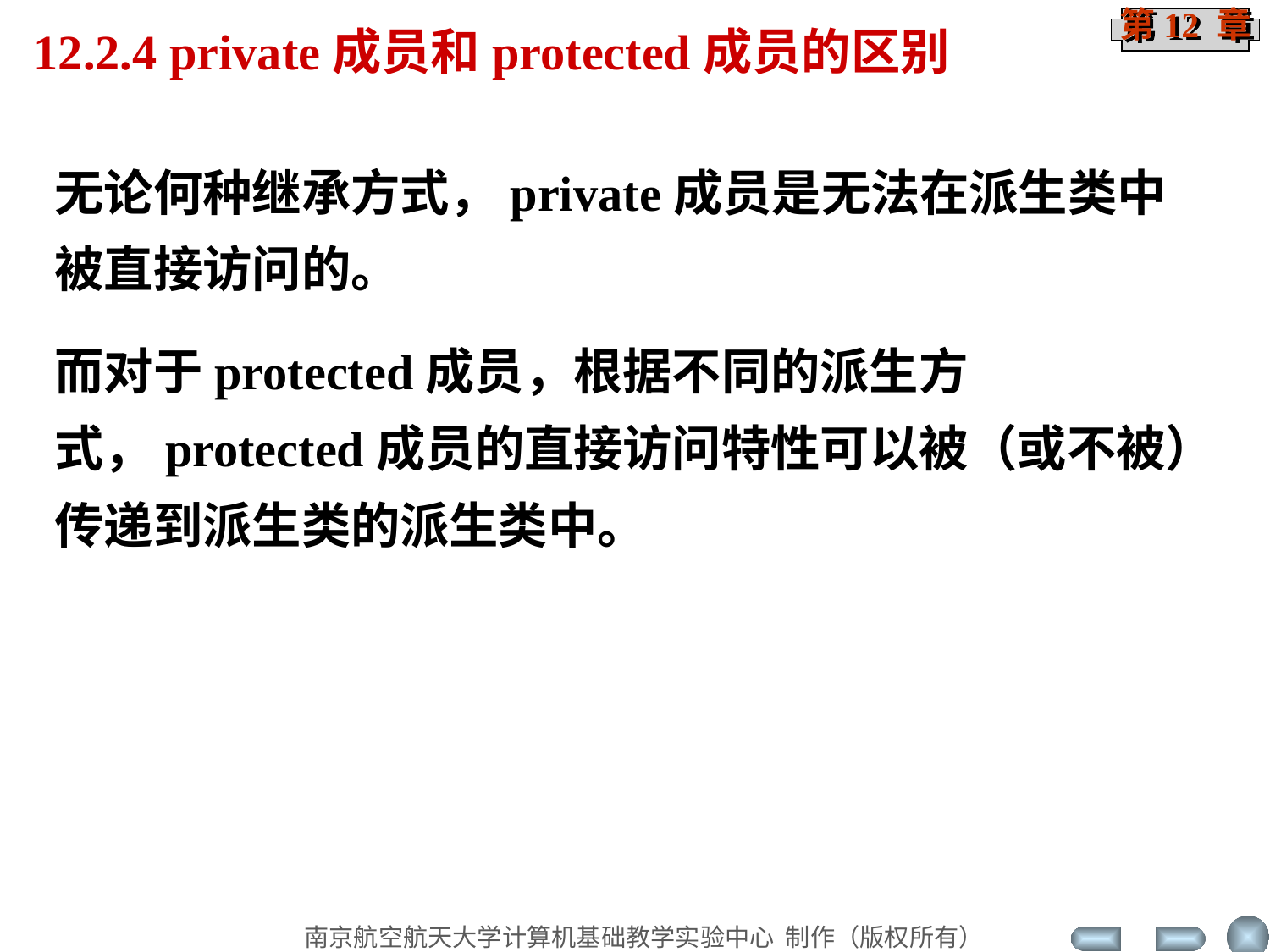

12.2.4 private成员和protected成员的区别
无论何种继承方式，private成员是无法在派生类中被直接访问的。
而对于protected成员，根据不同的派生方式，protected成员的直接访问特性可以被（或不被）传递到派生类的派生类中。